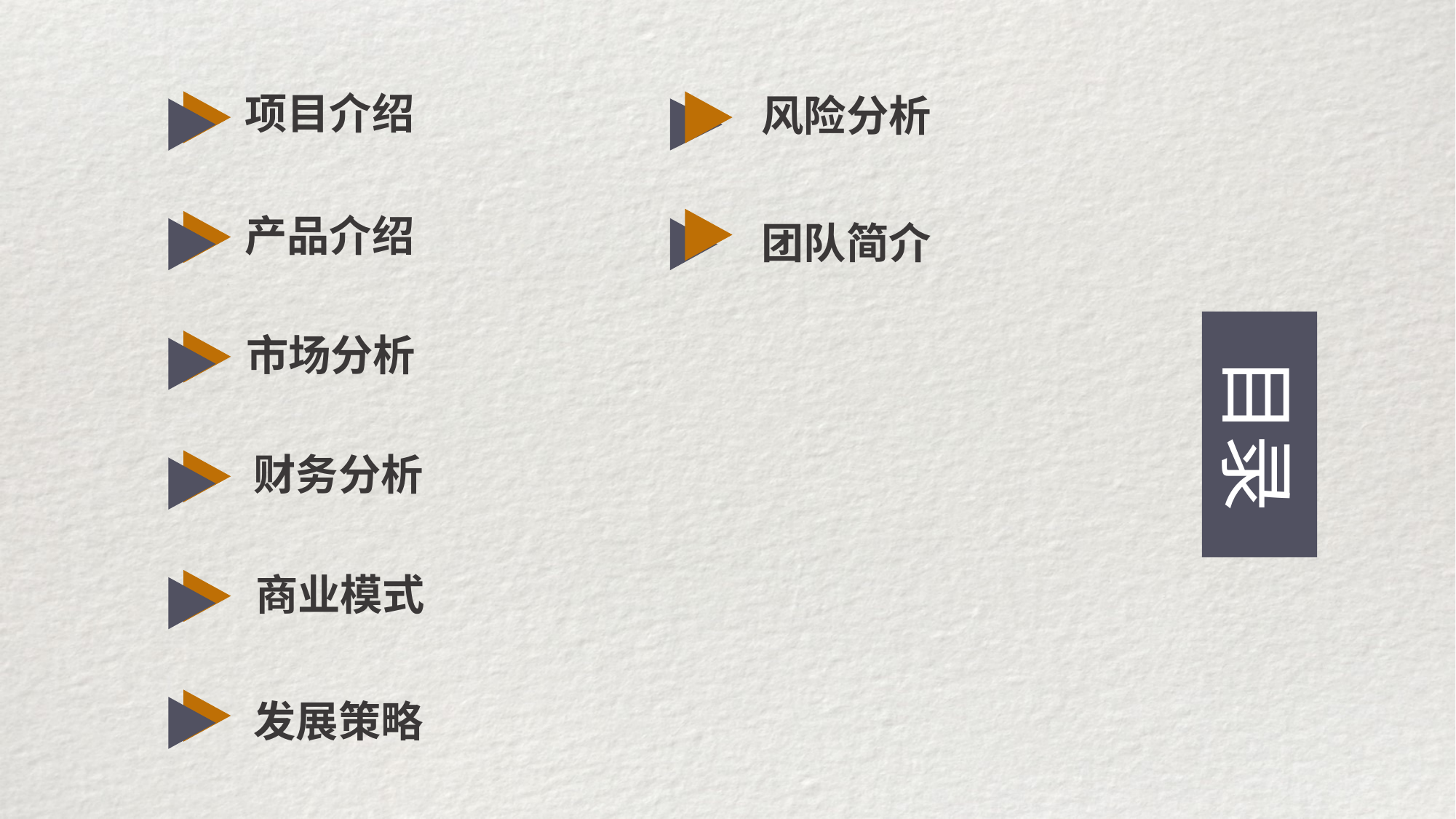

项目介绍
风险分析

产品介绍

团队简介

目录
市场分析

财务分析

商业模式

发展策略